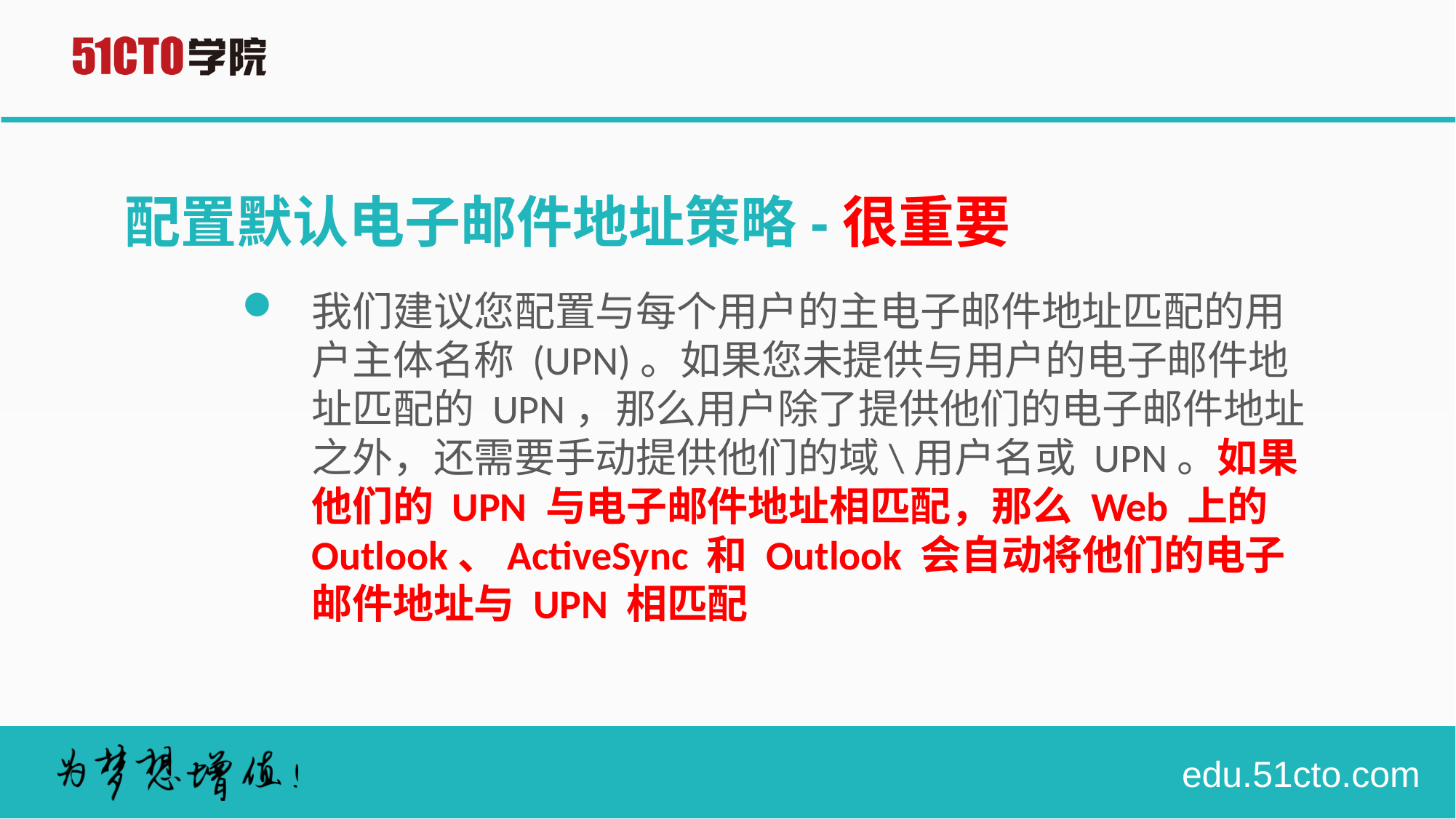

# 配置默认电子邮件地址策略-很重要
我们建议您配置与每个用户的主电子邮件地址匹配的用户主体名称 (UPN)。如果您未提供与用户的电子邮件地址匹配的 UPN，那么用户除了提供他们的电子邮件地址之外，还需要手动提供他们的域\用户名或 UPN。如果他们的 UPN 与电子邮件地址相匹配，那么 Web 上的 Outlook、ActiveSync 和 Outlook 会自动将他们的电子邮件地址与 UPN 相匹配